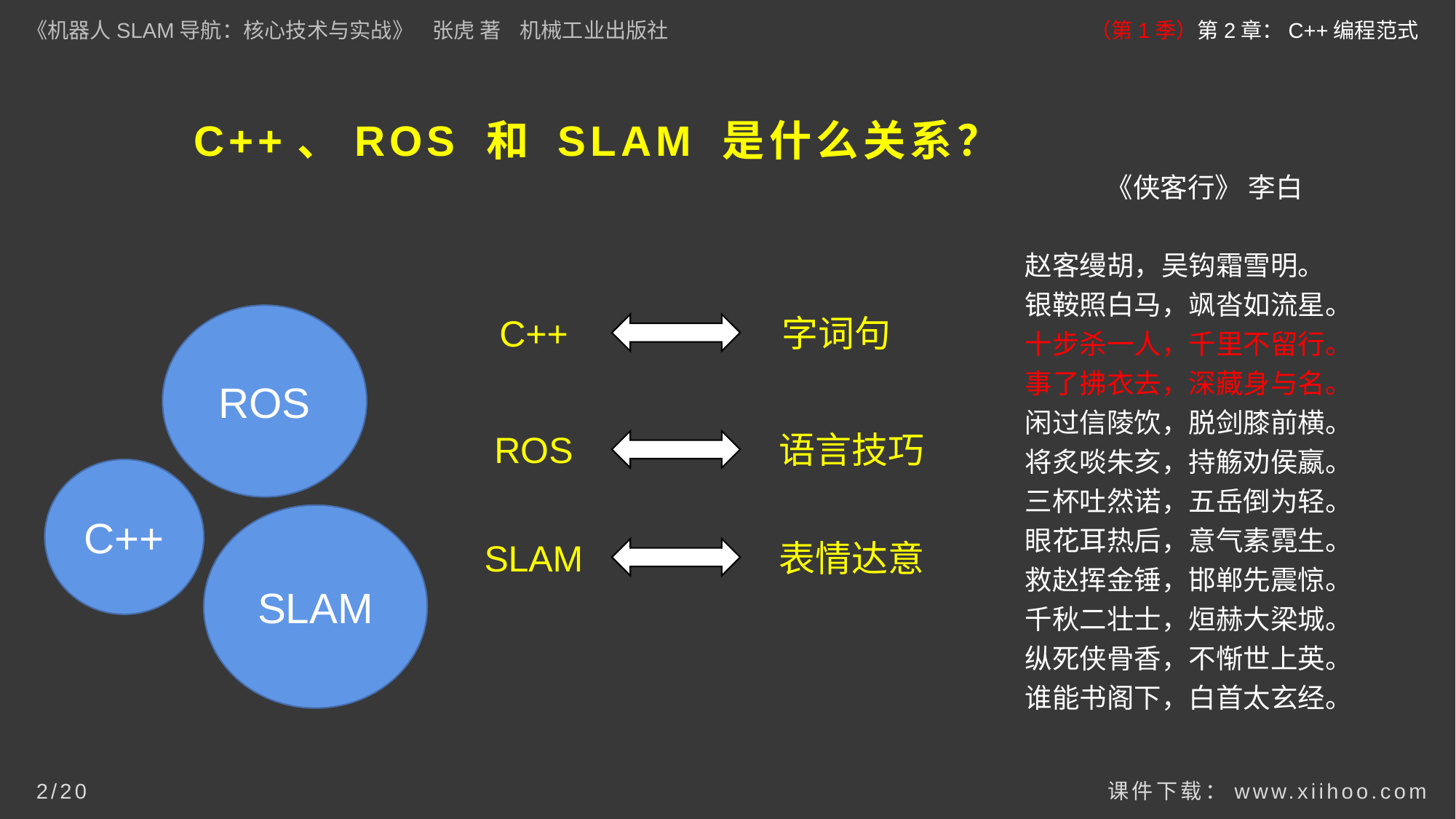

《机器人SLAM导航：核心技术与实战》    张虎 著    机械工业出版社
（第1季）第2章：C++编程范式
# C++、ROS 和 SLAM 是什么关系？
《侠客行》 李白

赵客缦胡，吴钩霜雪明。
银鞍照白马，飒沓如流星。
十步杀一人，千里不留行。
事了拂衣去，深藏身与名。
闲过信陵饮，脱剑膝前横。
将炙啖朱亥，持觞劝侯嬴。
三杯吐然诺，五岳倒为轻。
眼花耳热后，意气素霓生。
救赵挥金锤，邯郸先震惊。
千秋二壮士，烜赫大梁城。
纵死侠骨香，不惭世上英。
谁能书阁下，白首太玄经。
ROS
C++
字词句

ROS
语言技巧

C++
SLAM
SLAM
表情达意

课件下载：www.xiihoo.com
2/20